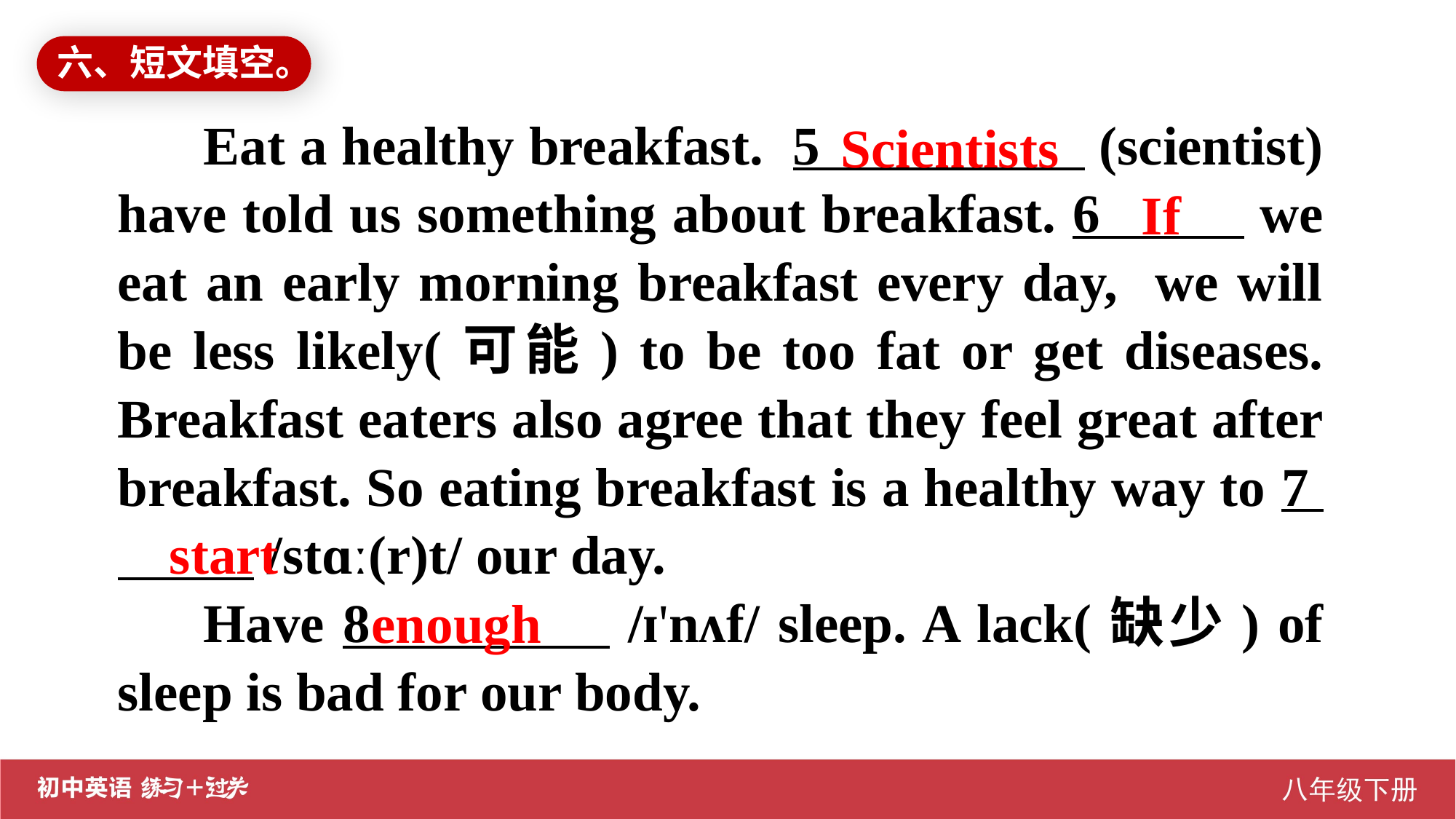

六、短文填空。

Eat a healthy breakfast.  5                   (scientist) have told us something about breakfast. 6          we eat an early morning breakfast every day,  we will be less likely(可能) to be too fat or get diseases. Breakfast eaters also agree that they feel great after breakfast. So eating breakfast is a healthy way to 7            ./stɑː(r)t/ our day.
Have 8              /ɪ'nʌf/ sleep. A lack(缺少) of sleep is bad for our body.
Scientists
If
start
enough